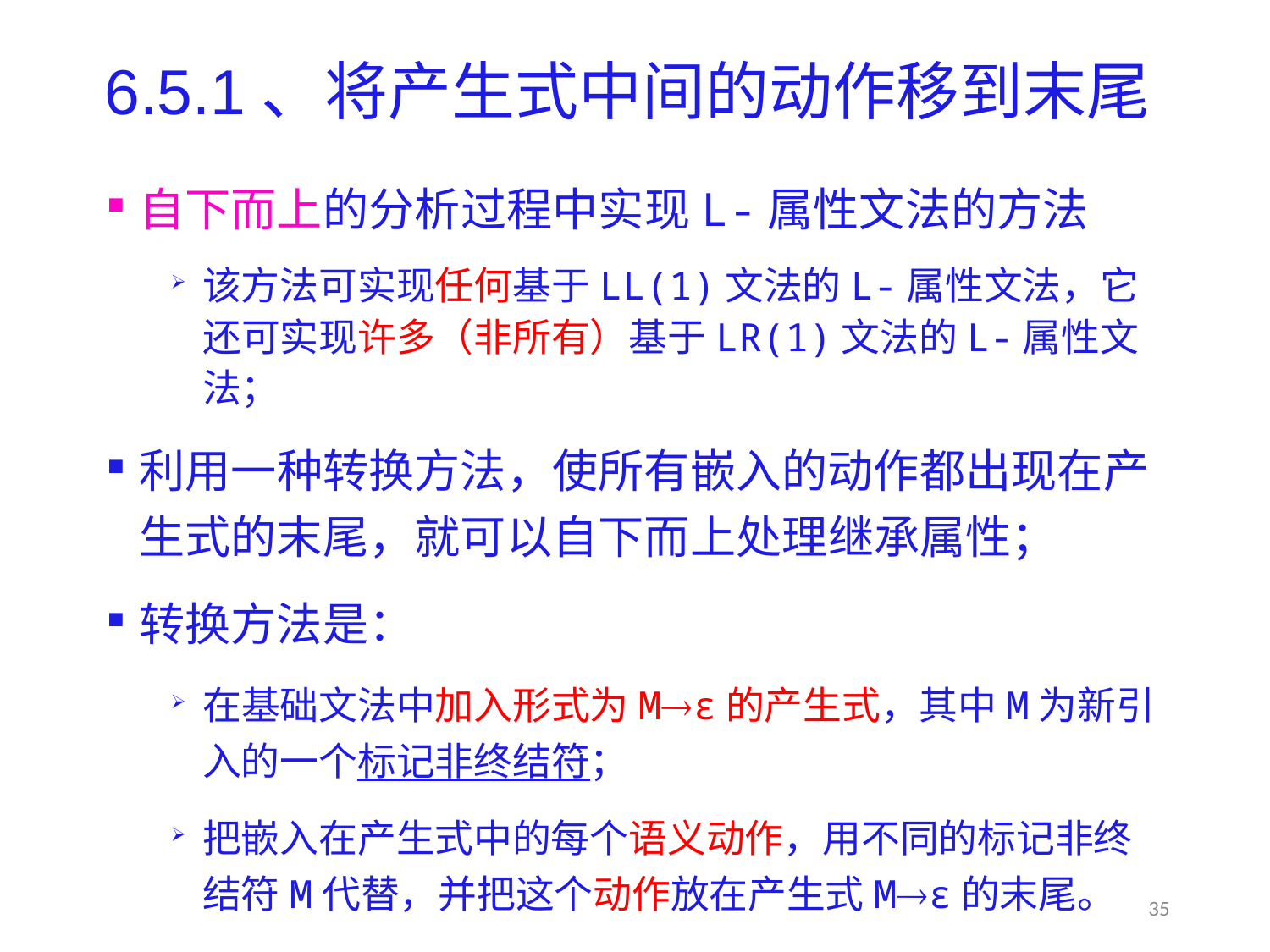

# 6.5.1、将产生式中间的动作移到末尾
自下而上的分析过程中实现L-属性文法的方法
该方法可实现任何基于LL(1)文法的L-属性文法，它还可实现许多（非所有）基于LR(1)文法的L-属性文法；
利用一种转换方法，使所有嵌入的动作都出现在产生式的末尾，就可以自下而上处理继承属性；
转换方法是：
在基础文法中加入形式为M→ε的产生式，其中M为新引入的一个标记非终结符；
把嵌入在产生式中的每个语义动作，用不同的标记非终结符M代替，并把这个动作放在产生式M→ε的末尾。
35